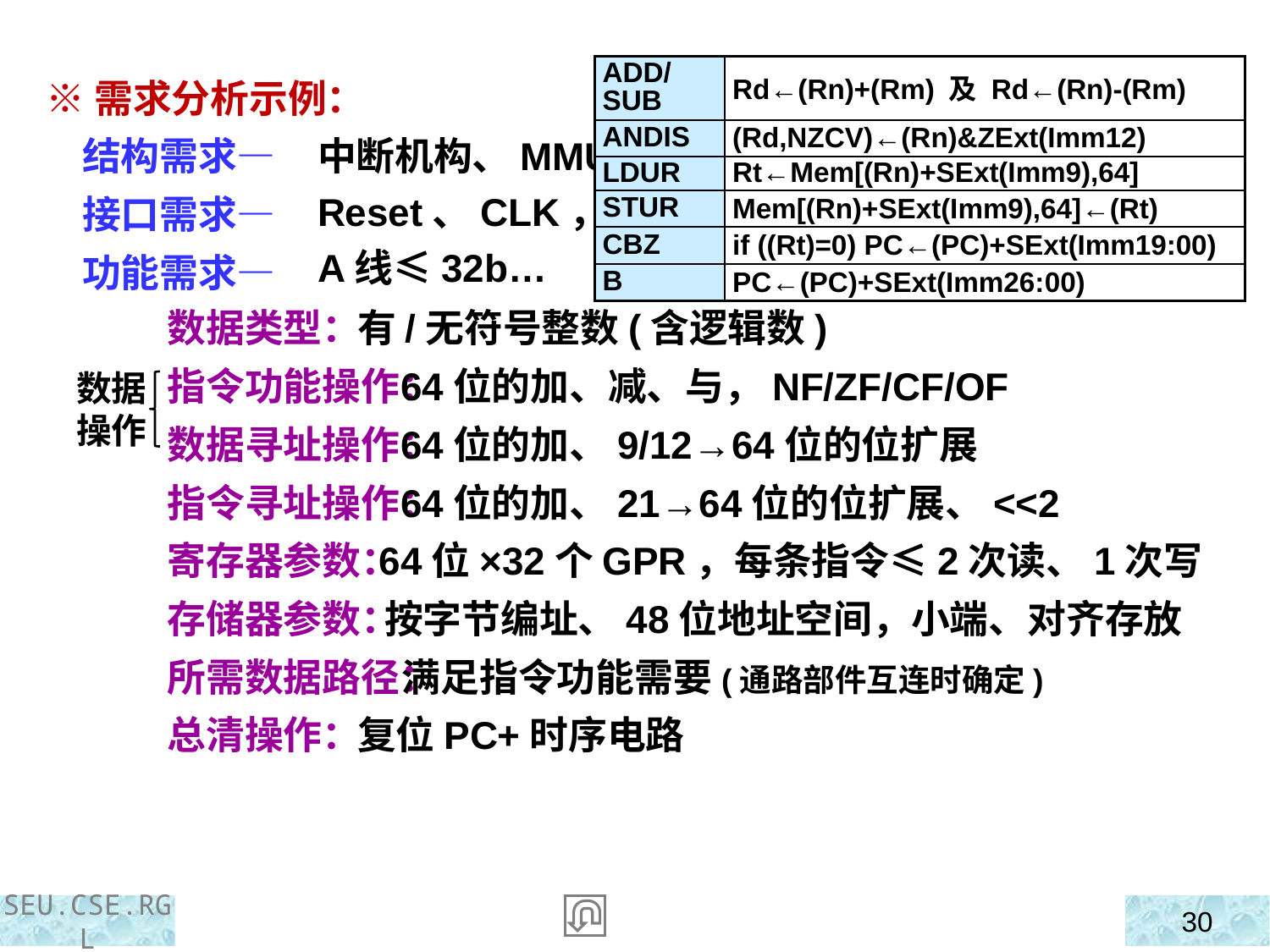

※需求分析示例：
    结构需求—
    接口需求—
    功能需求—
| ADD/SUB | Rd←(Rn)+(Rm) 及 Rd←(Rn)-(Rm) |
| --- | --- |
| ANDIS | (Rd,NZCV)←(Rn)&ZExt(Imm12) |
| LDUR | Rt←Mem[(Rn)+SExt(Imm9),64] |
| STUR | Mem[(Rn)+SExt(Imm9),64]←(Rt) |
| CBZ | if ((Rt)=0) PC←(PC)+SExt(Imm19:00) |
| B | PC←(PC)+SExt(Imm26:00) |
中断机构、MMU缺省，IBIU+DBIU，专用结构，…
Reset、CLK，DBIU的D线=64b×2、C线=3、A线≤32b…
数据类型：
指令功能操作：
数据寻址操作：
指令寻址操作：
寄存器参数：
存储器参数：
所需数据路径：
总清操作：
有/无符号整数(含逻辑数)
    64位的加、减、与，NF/ZF/CF/OF
    64位的加、9/12→64位的位扩展
    64位的加、21→64位的位扩展、<<2
  64位×32个GPR，每条指令≤2次读、1次写
  按字节编址、48位地址空间，小端、对齐存放
    满足指令功能需要(通路部件互连时确定)
复位PC+时序电路
数据操作

SEU.CSE.RGL
30